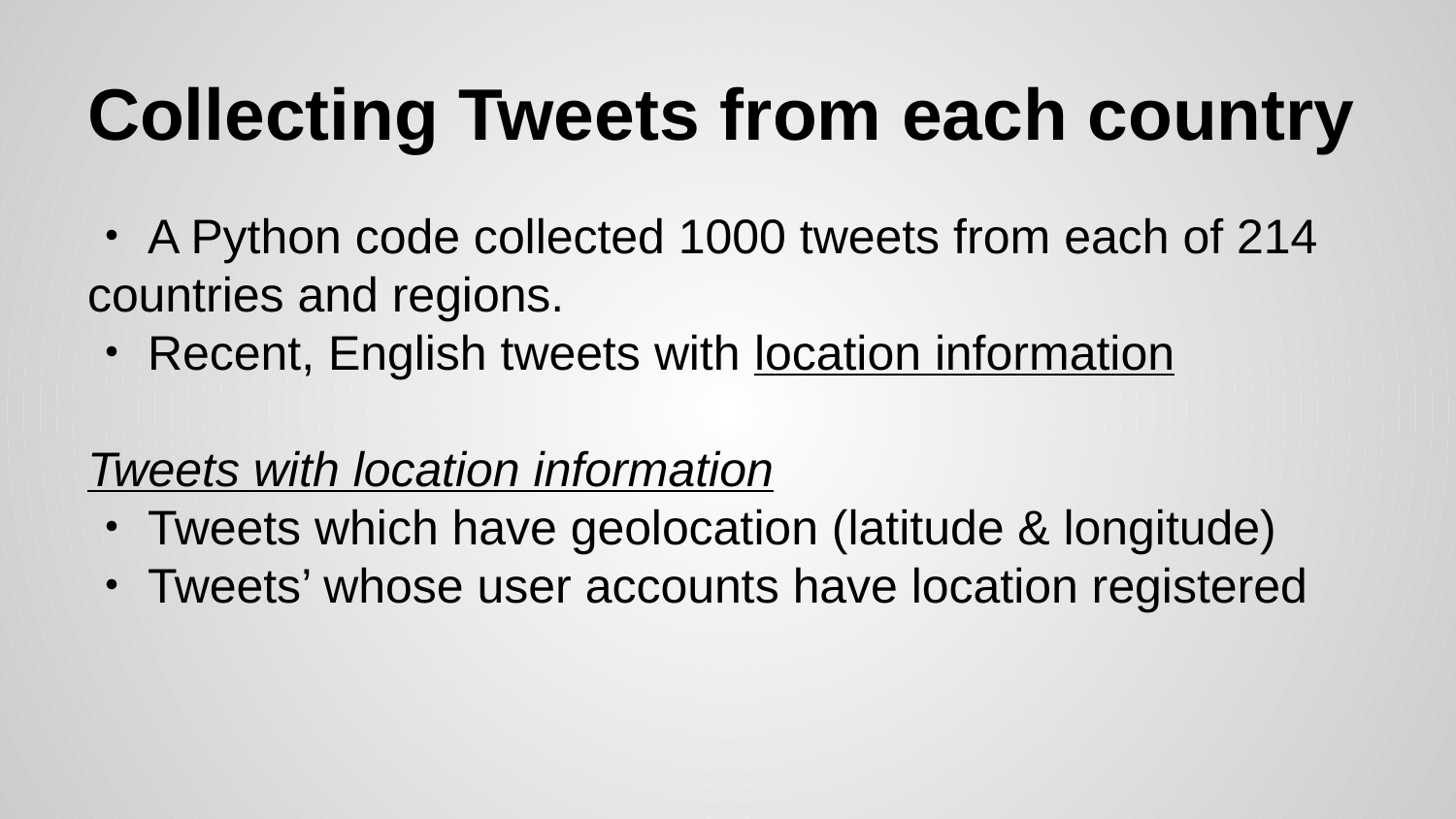

# Collecting Tweets from each country
・A Python code collected 1000 tweets from each of 214 countries and regions.
・Recent, English tweets with location information

Tweets with location information
・Tweets which have geolocation (latitude & longitude)
・Tweets’ whose user accounts have location registered